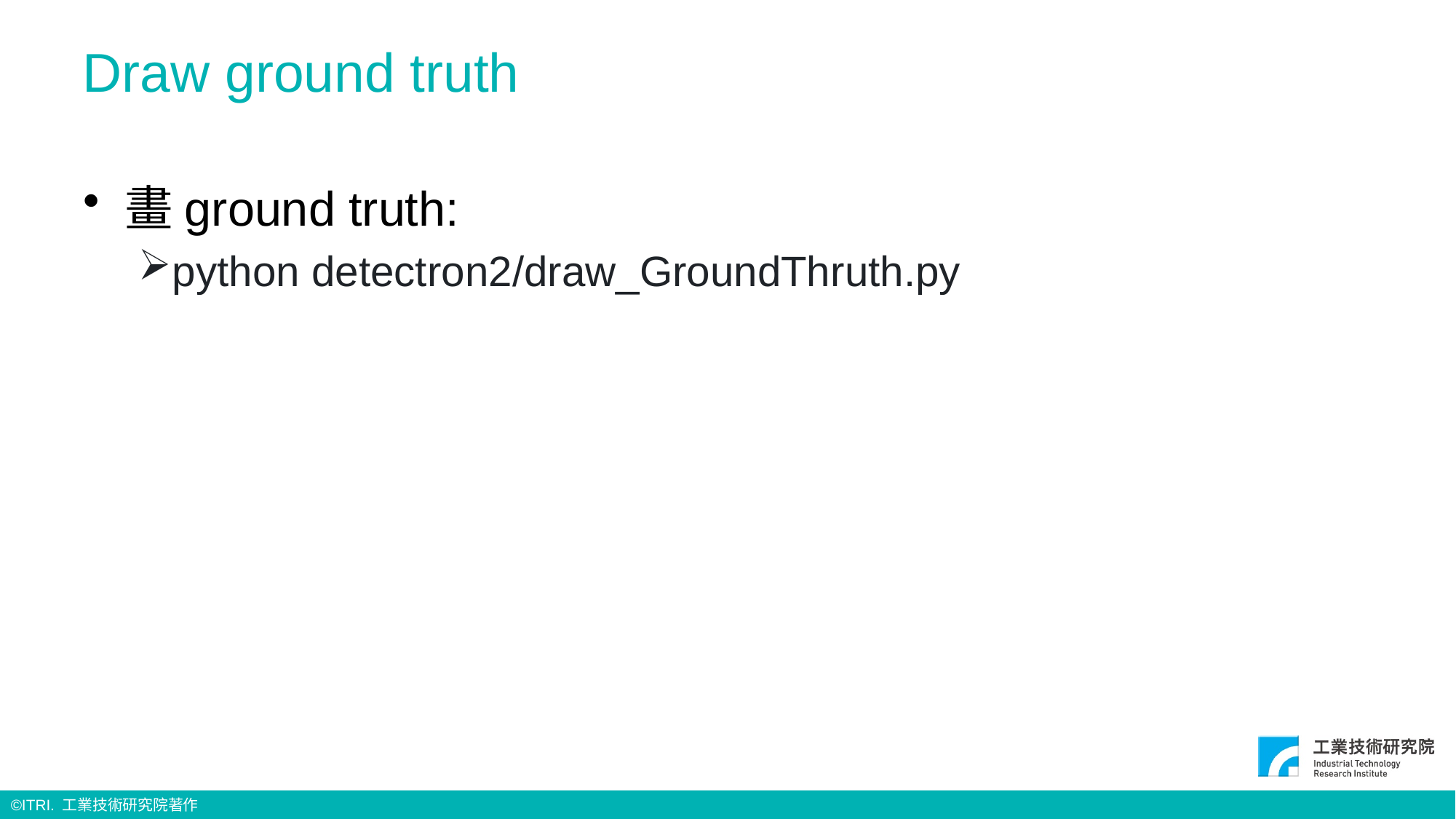

# Draw ground truth
畫ground truth:
python detectron2/draw_GroundThruth.py